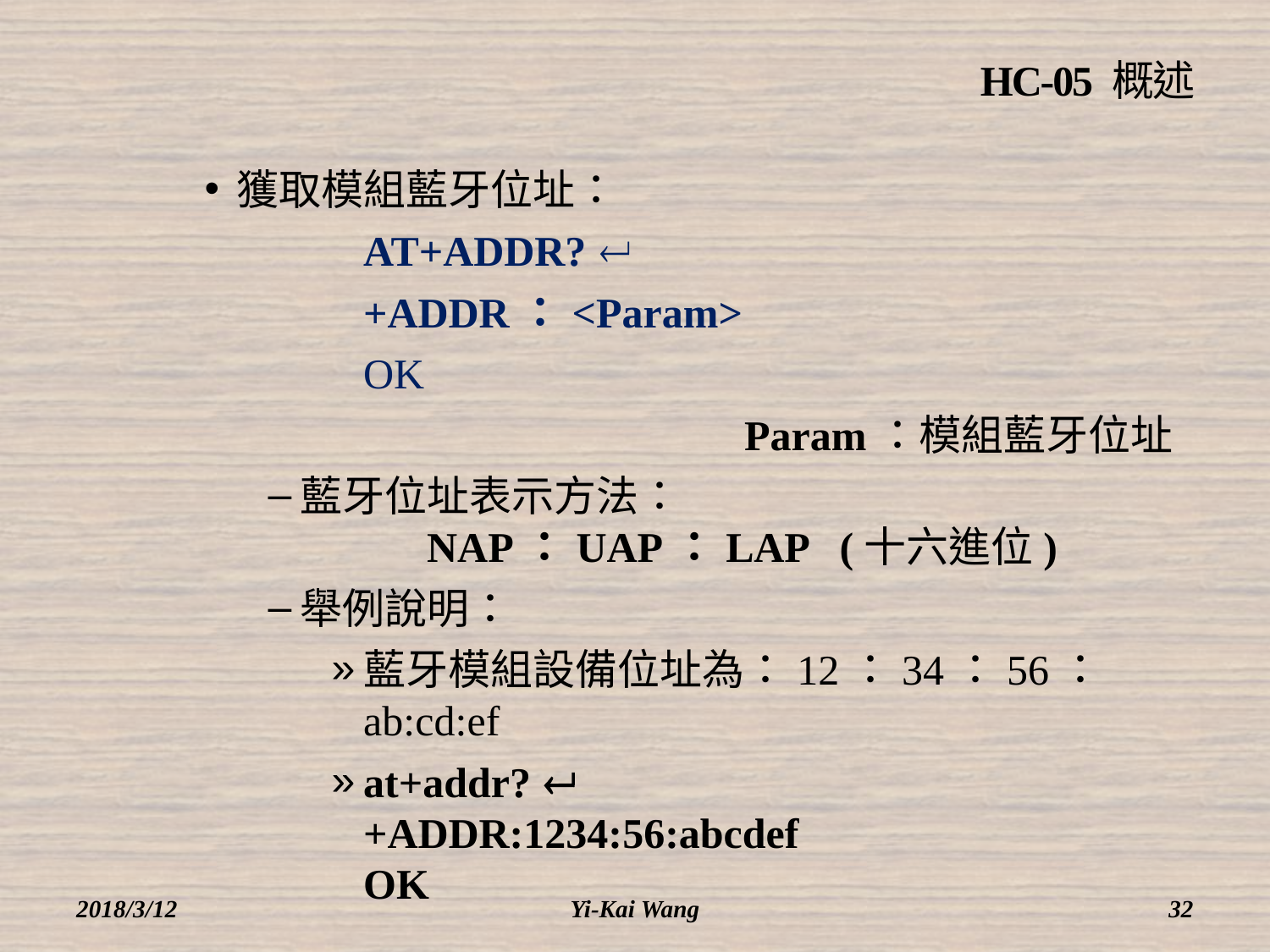

# HC-05 概述
獲取模組藍牙位址：
		AT+ADDR? ↵
		+ADDR：<Param>
		OK
					Param：模組藍牙位址
藍牙位址表示方法：
	NAP：UAP：LAP   (十六進位)
舉例說明：
藍牙模組設備位址為：12：34：56：ab:cd:ef
at+addr? ↵
+ADDR:1234:56:abcdef
OK
2018/3/12
Yi-Kai Wang
32